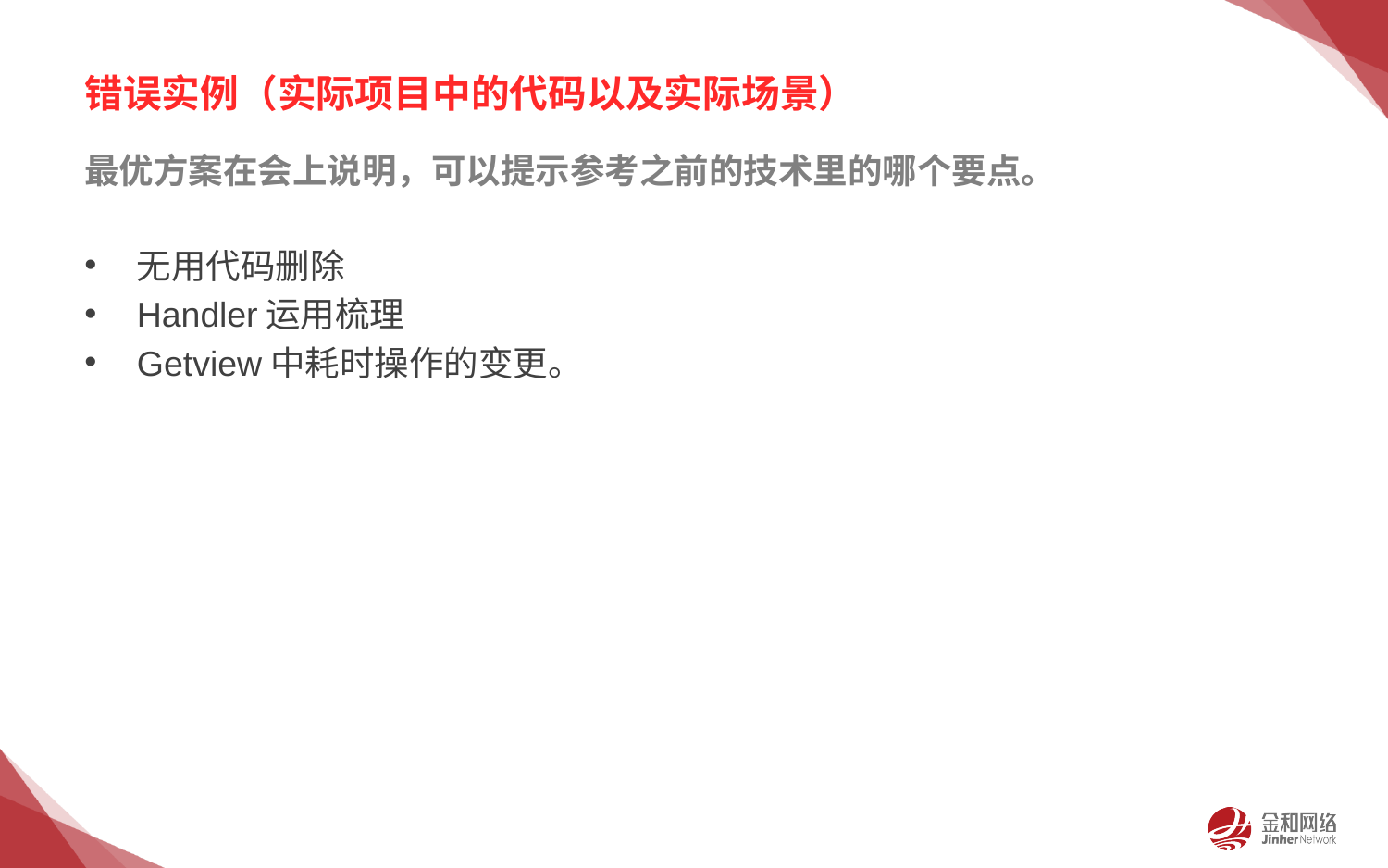

# 错误实例（实际项目中的代码以及实际场景）
最优方案在会上说明，可以提示参考之前的技术里的哪个要点。
无用代码删除
Handler运用梳理
Getview中耗时操作的变更。